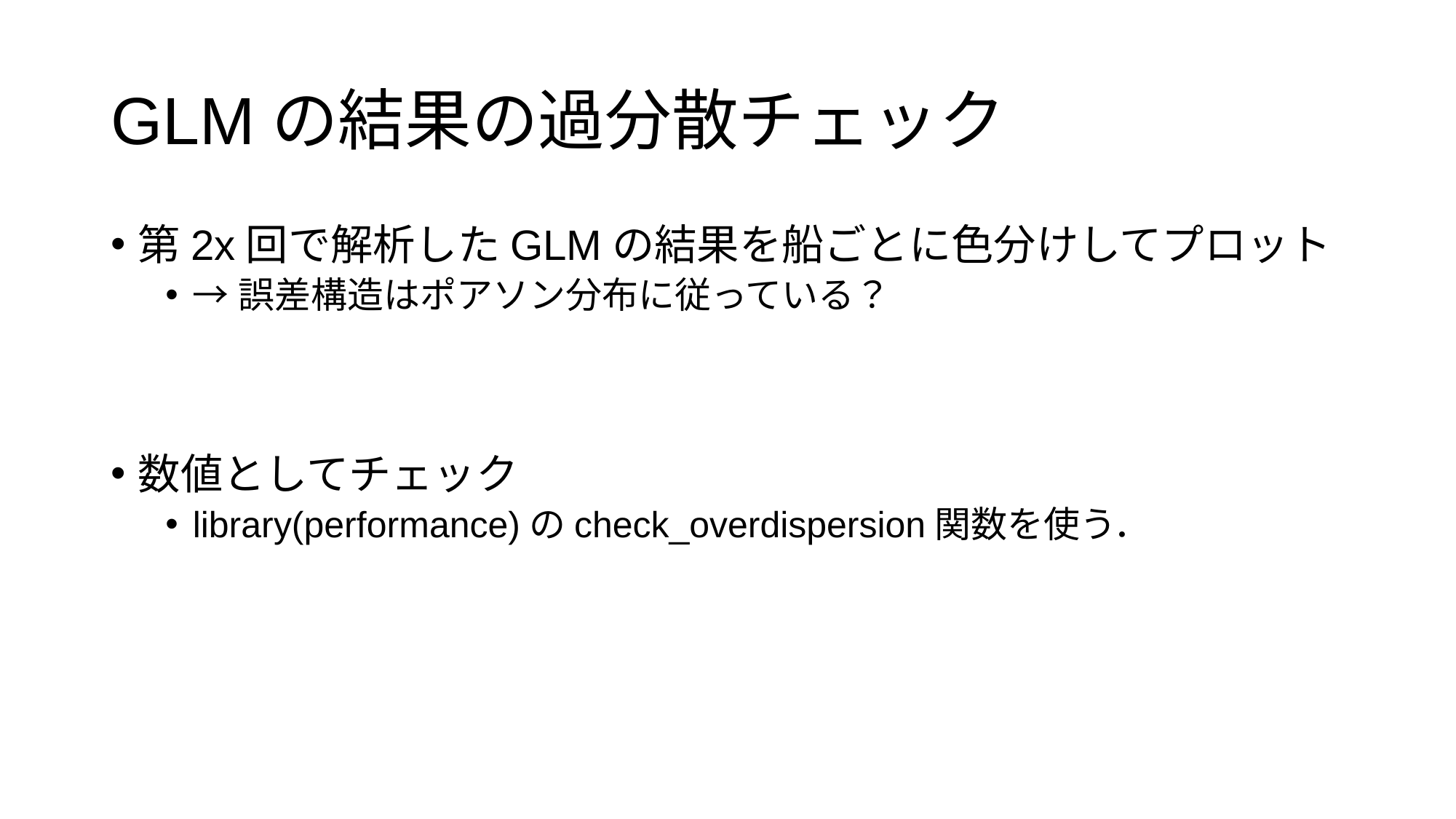

# GLMの結果の過分散チェック
第2x回で解析したGLMの結果を船ごとに色分けしてプロット
→誤差構造はポアソン分布に従っている？

数値としてチェック
library(performance)のcheck_overdispersion関数を使う．